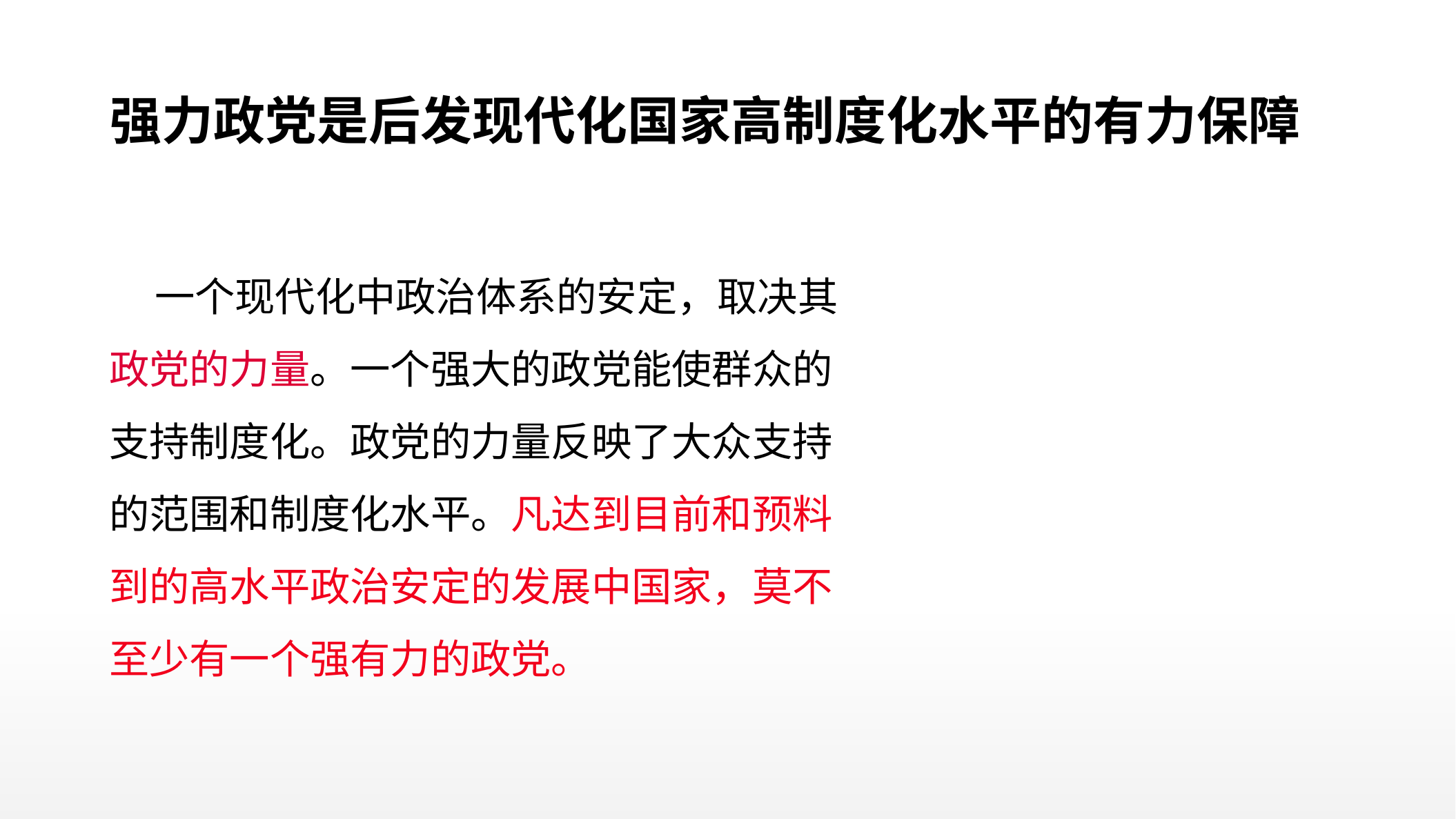

强力政党是后发现代化国家高制度化水平的有力保障
    一个现代化中政治体系的安定，取决其政党的力量。一个强大的政党能使群众的支持制度化。政党的力量反映了大众支持的范围和制度化水平。凡达到目前和预料到的高水平政治安定的发展中国家，莫不至少有一个强有力的政党。